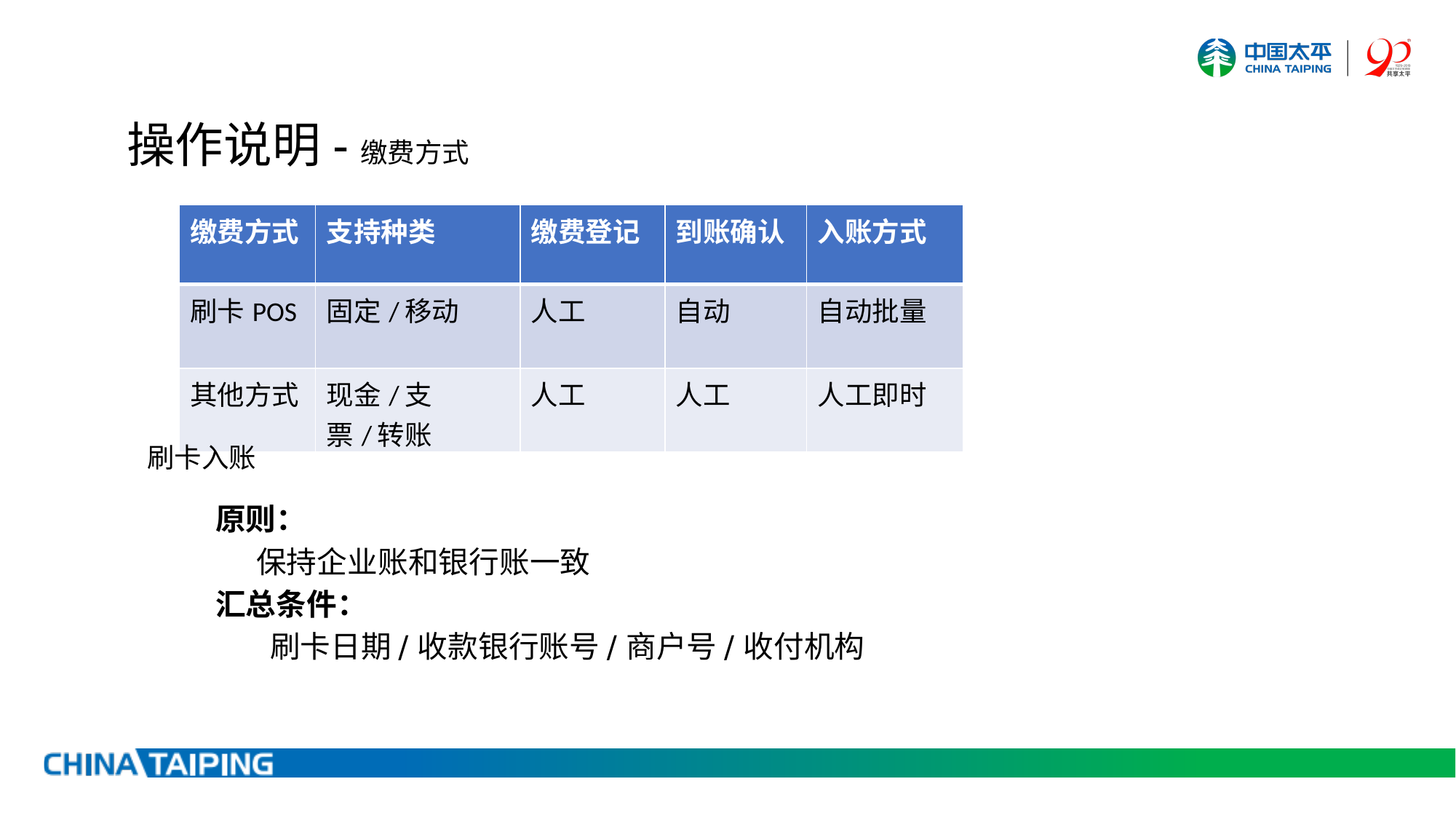

操作说明-缴费方式
| 缴费方式 | 支持种类 | 缴费登记 | 到账确认 | 入账方式 |
| --- | --- | --- | --- | --- |
| 刷卡POS | 固定/移动 | 人工 | 自动 | 自动批量 |
| 其他方式 | 现金/支票/转账 | 人工 | 人工 | 人工即时 |
刷卡入账
原则：
	保持企业账和银行账一致
汇总条件：
刷卡日期/收款银行账号/商户号/收付机构
34